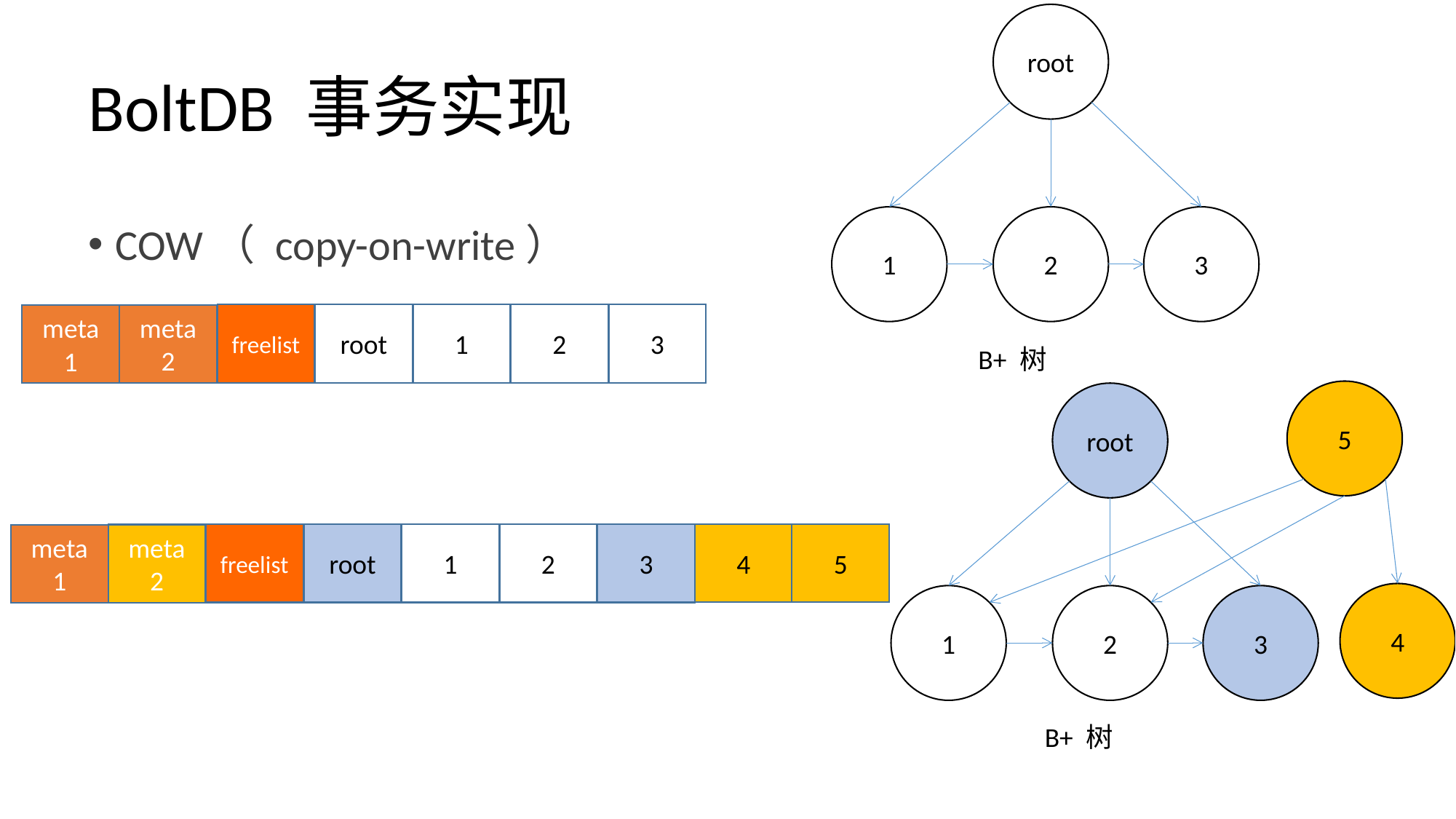

root
1
2
3
B+ 树
# BoltDB 事务实现
COW（ copy-on-write）
freelist
root
meta 2
meta 1
1
2
3
5
root
1
2
3
B+ 树
freelist
root
meta 2
meta 1
1
2
3
4
5
4